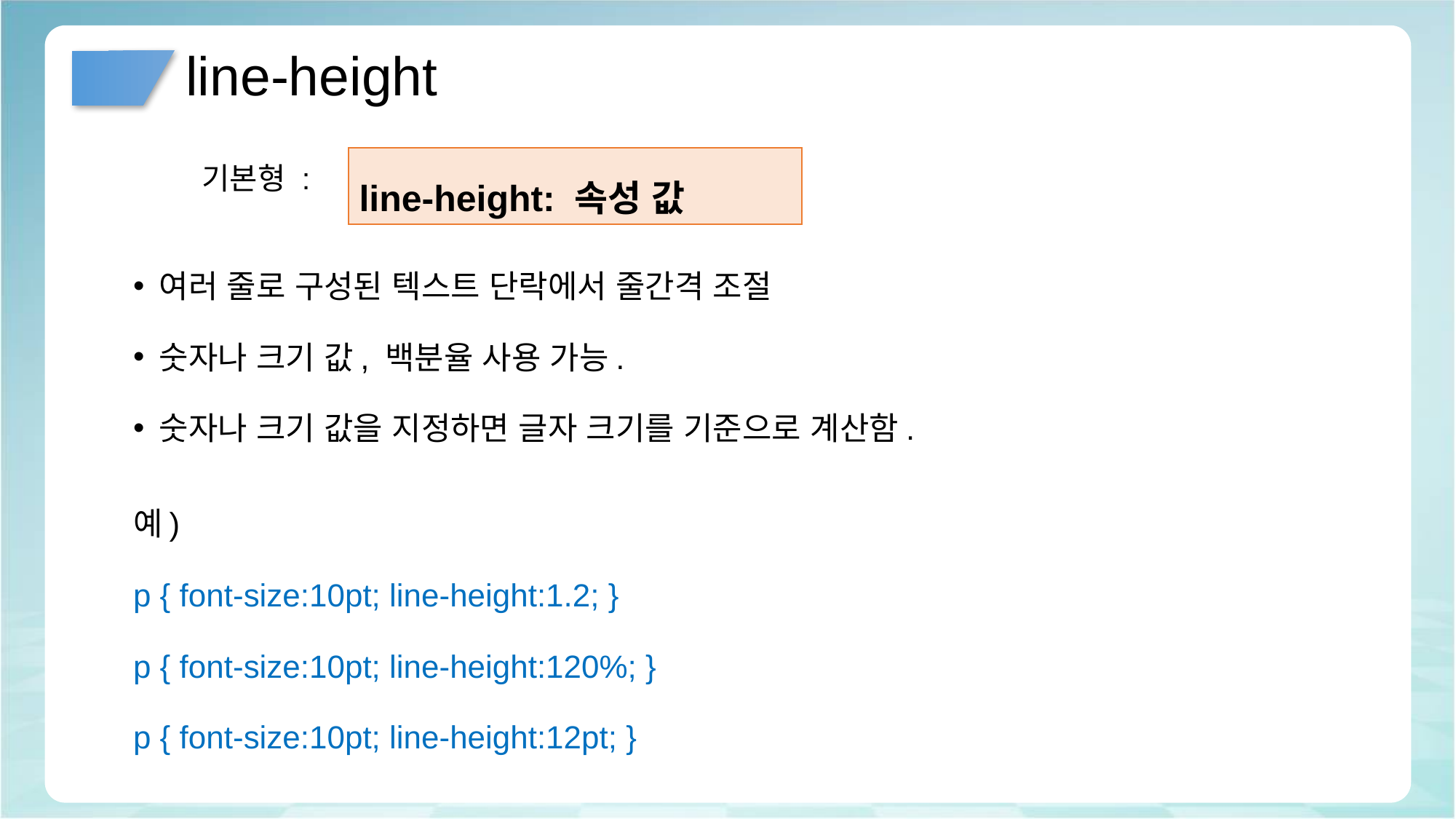

# line-height
line-height: 속성 값
기본형 :
여러 줄로 구성된 텍스트 단락에서 줄간격 조절
숫자나 크기 값, 백분율 사용 가능.
숫자나 크기 값을 지정하면 글자 크기를 기준으로 계산함.

예)
p { font-size:10pt; line-height:1.2; }
p { font-size:10pt; line-height:120%; }
p { font-size:10pt; line-height:12pt; }